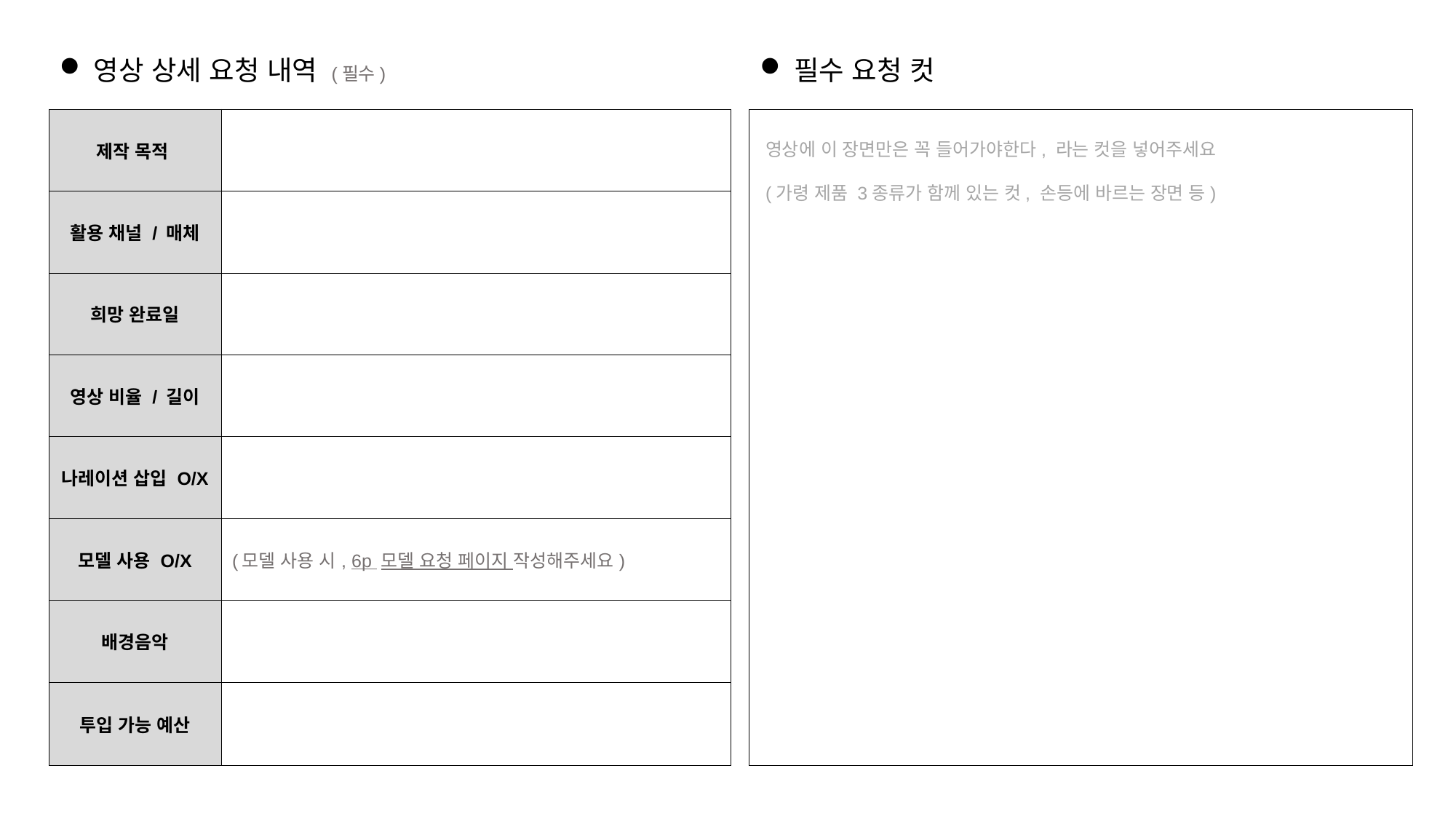

영상 상세 요청 내역 (필수)
필수 요청 컷
| 제작 목적 |  |
| --- | --- |
| 활용 채널 / 매체 |  |
| 희망 완료일 |  |
| 영상 비율 / 길이 |  |
| 나레이션 삽입 O/X |  |
| 모델 사용 O/X | (모델 사용 시, 6p 모델 요청 페이지 작성해주세요) |
| 배경음악 |  |
| 투입 가능 예산 |  |

영상에 이 장면만은 꼭 들어가야한다, 라는 컷을 넣어주세요

(가령 제품 3종류가 함께 있는 컷, 손등에 바르는 장면 등)